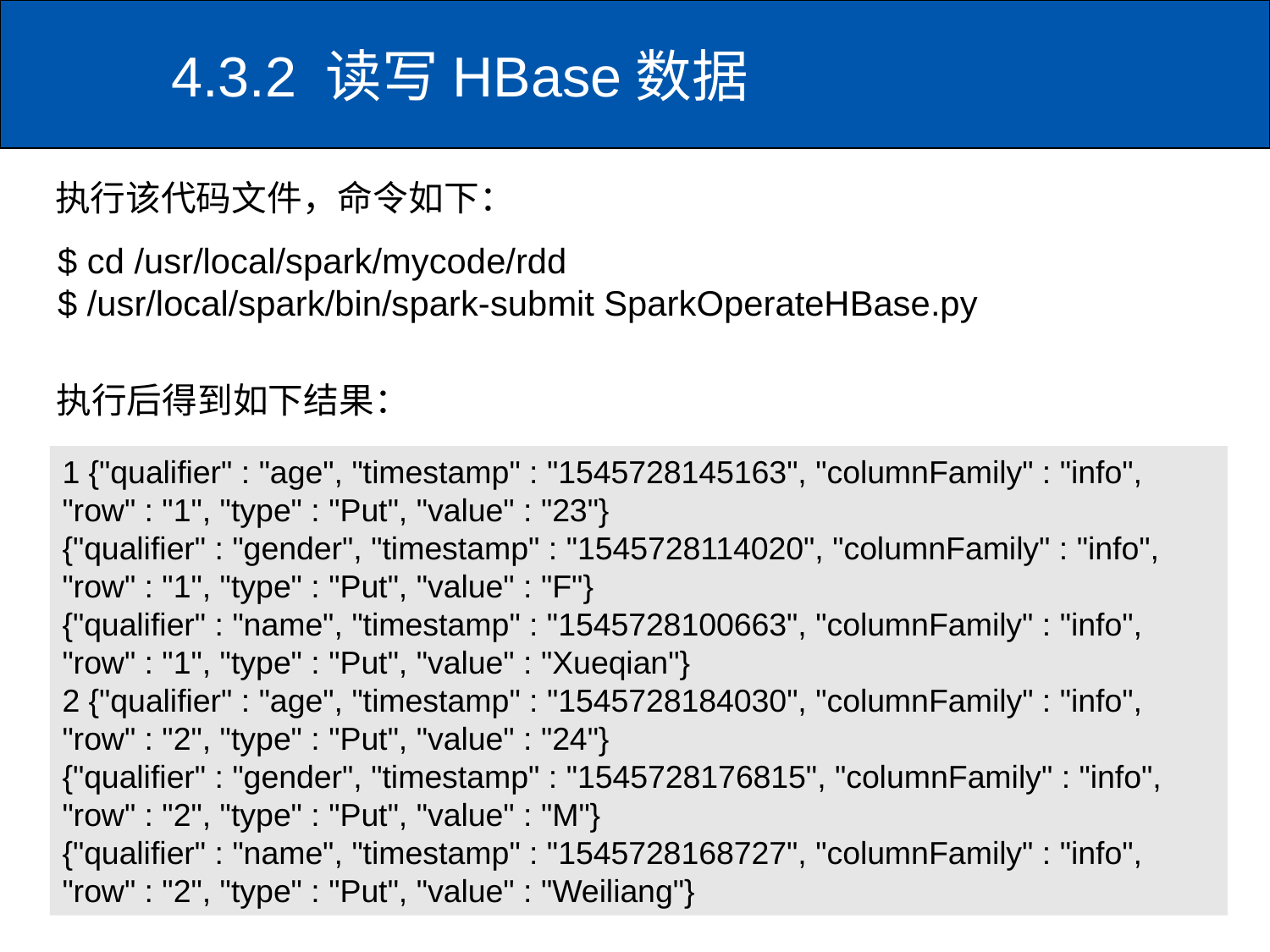

# 4.3.2 读写HBase数据
执行该代码文件，命令如下：
$ cd /usr/local/spark/mycode/rdd
$ /usr/local/spark/bin/spark-submit SparkOperateHBase.py
执行后得到如下结果：
1 {"qualifier" : "age", "timestamp" : "1545728145163", "columnFamily" : "info", "row" : "1", "type" : "Put", "value" : "23"}
{"qualifier" : "gender", "timestamp" : "1545728114020", "columnFamily" : "info", "row" : "1", "type" : "Put", "value" : "F"}
{"qualifier" : "name", "timestamp" : "1545728100663", "columnFamily" : "info", "row" : "1", "type" : "Put", "value" : "Xueqian"}
2 {"qualifier" : "age", "timestamp" : "1545728184030", "columnFamily" : "info", "row" : "2", "type" : "Put", "value" : "24"}
{"qualifier" : "gender", "timestamp" : "1545728176815", "columnFamily" : "info", "row" : "2", "type" : "Put", "value" : "M"}
{"qualifier" : "name", "timestamp" : "1545728168727", "columnFamily" : "info", "row" : "2", "type" : "Put", "value" : "Weiliang"}